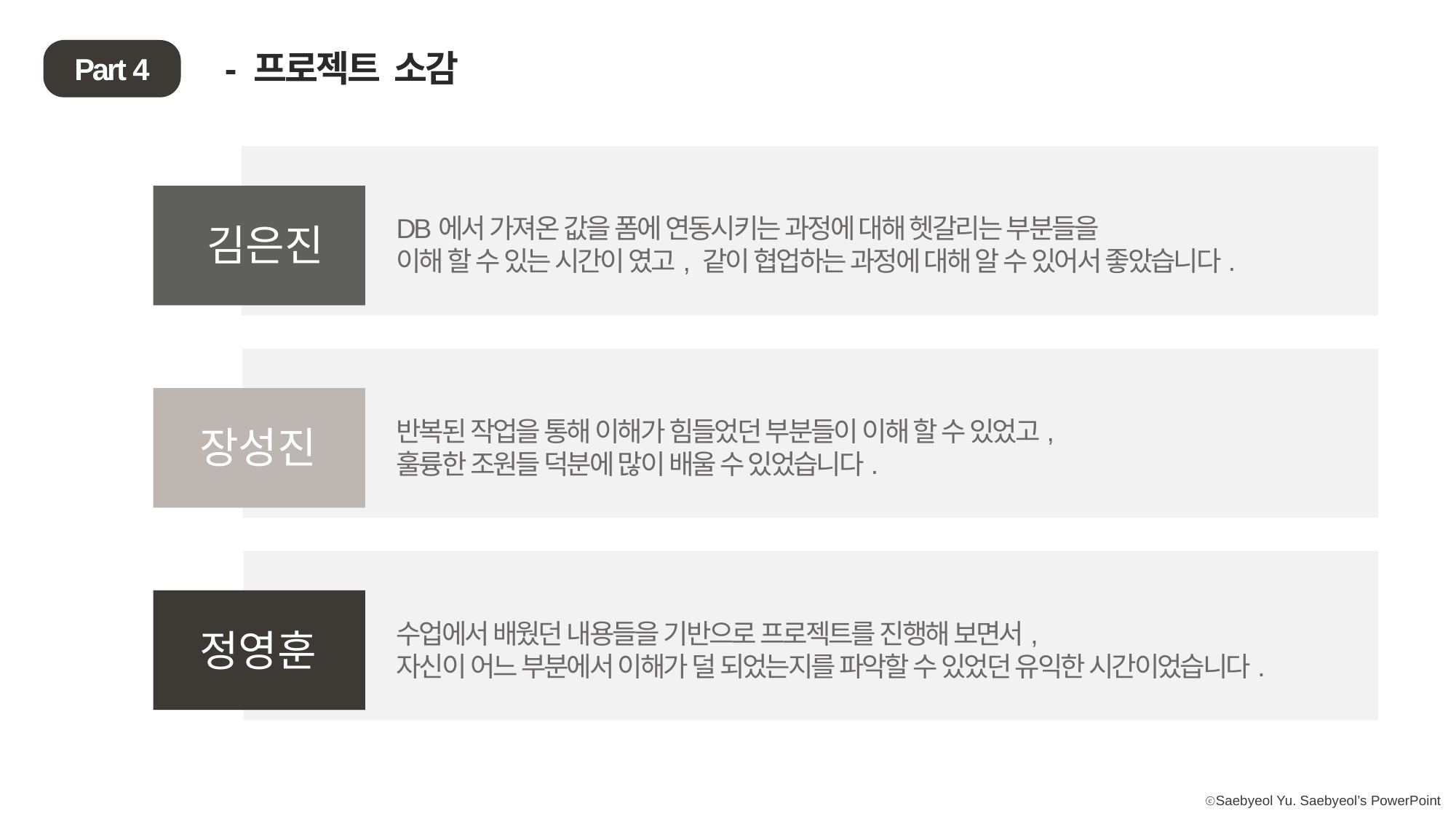

- 프로젝트  소감
Part 4

DB에서 가져온 값을 폼에 연동시키는 과정에 대해 헷갈리는 부분들을
이해 할 수 있는 시간이 였고, 같이 협업하는 과정에 대해 알 수 있어서 좋았습니다.
김은진

반복된 작업을 통해 이해가 힘들었던 부분들이 이해 할 수 있었고,
훌륭한 조원들 덕분에 많이 배울 수 있었습니다.
장성진

수업에서 배웠던 내용들을 기반으로 프로젝트를 진행해 보면서,
자신이 어느 부분에서 이해가 덜 되었는지를 파악할 수 있었던 유익한 시간이었습니다.
정영훈